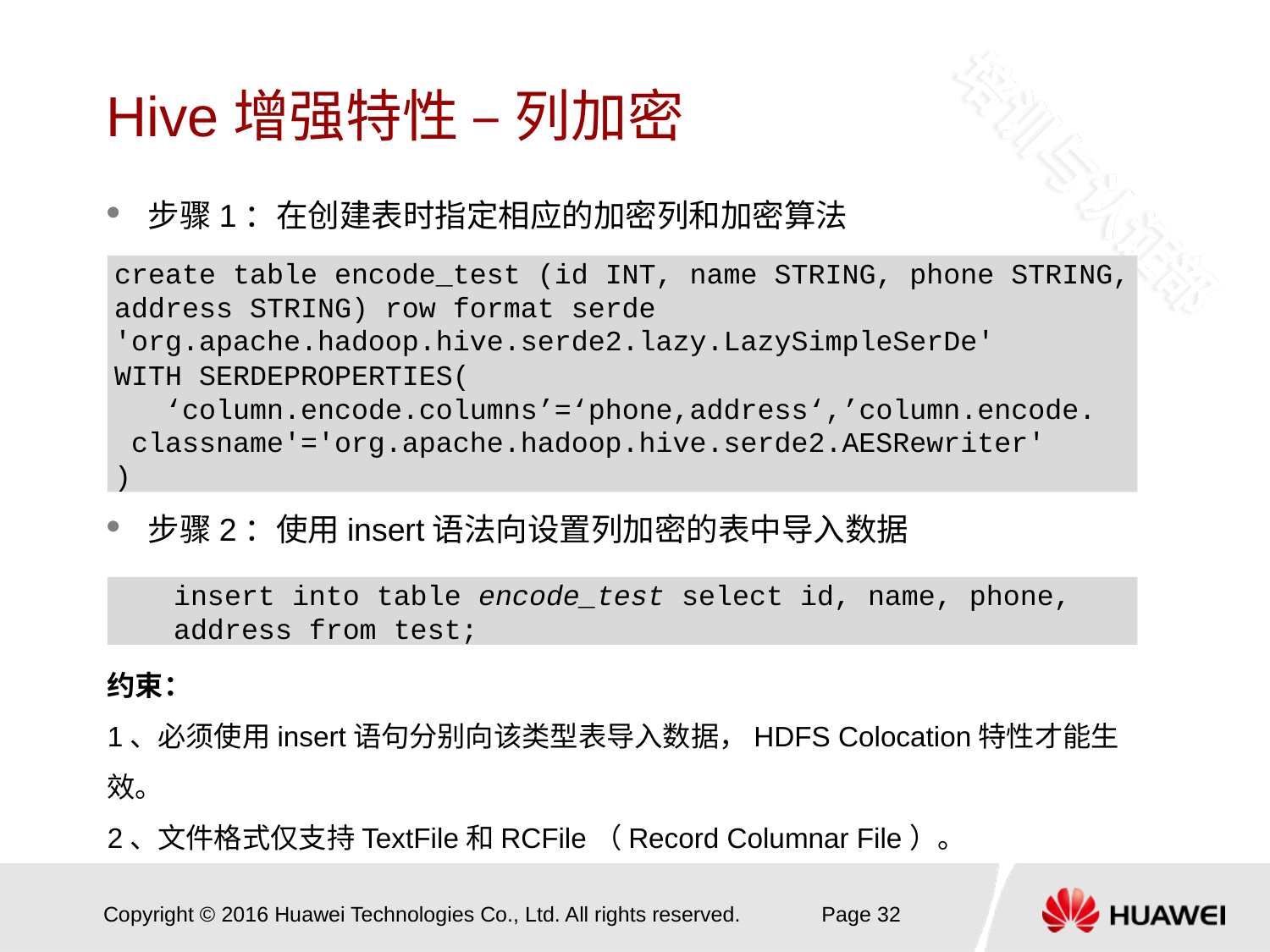

# Hive增强特性 – 列加密
步骤1：在创建表时指定相应的加密列和加密算法

步骤2：使用insert语法向设置列加密的表中导入数据
create table encode_test (id INT, name STRING, phone STRING, address STRING) row format serde
'org.apache.hadoop.hive.serde2.lazy.LazySimpleSerDe'
WITH SERDEPROPERTIES(
   ‘column.encode.columns’=‘phone,address‘,’column.encode.
 classname'='org.apache.hadoop.hive.serde2.AESRewriter'
)
insert into table encode_test select id, name, phone, address from test;
约束：
1、必须使用insert语句分别向该类型表导入数据，HDFS Colocation特性才能生效。
2、文件格式仅支持TextFile和RCFile（Record Columnar File）。